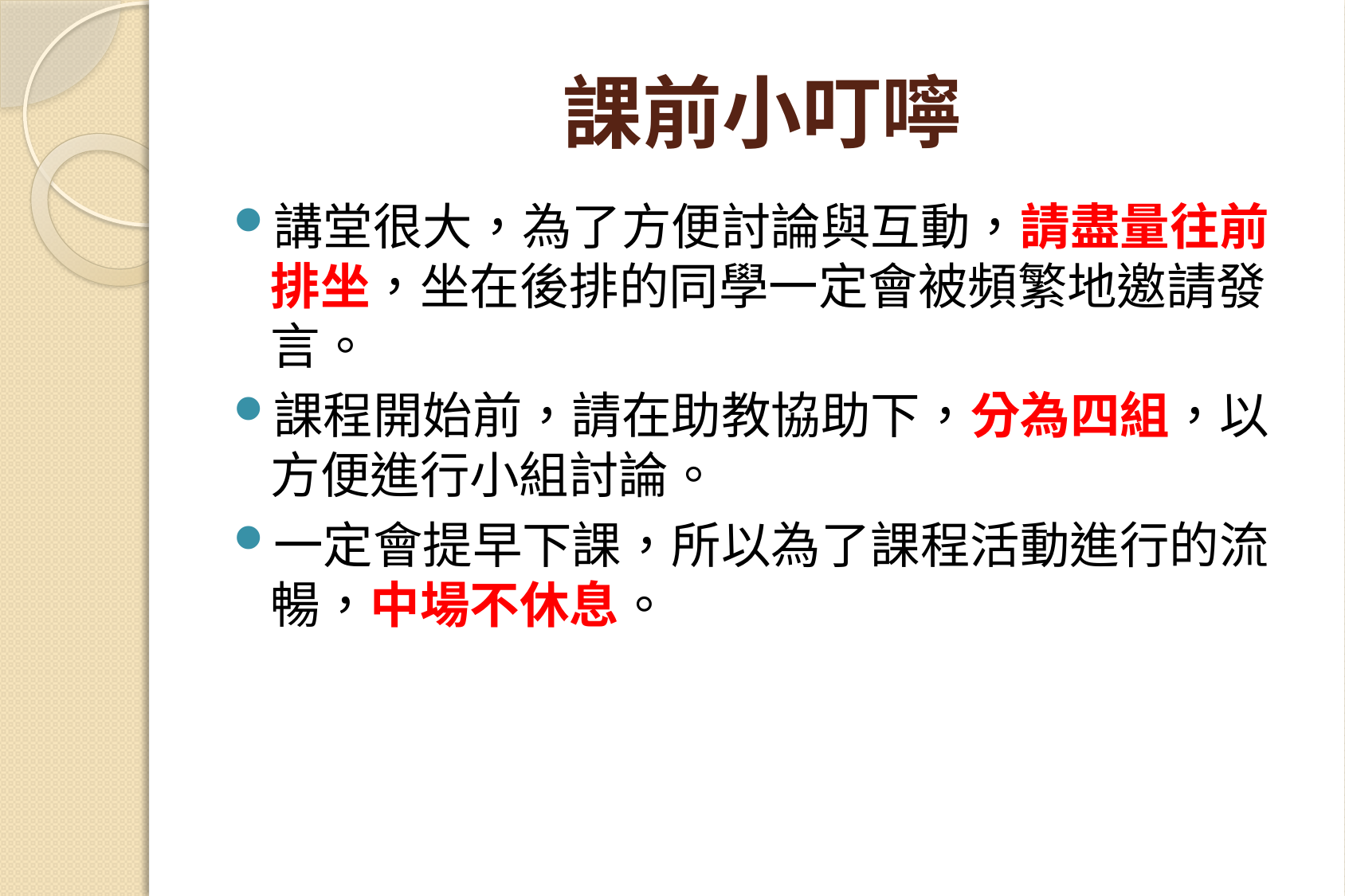

# 課前小叮嚀
講堂很大，為了方便討論與互動，請盡量往前排坐，坐在後排的同學一定會被頻繁地邀請發言。
課程開始前，請在助教協助下，分為四組，以方便進行小組討論。
一定會提早下課，所以為了課程活動進行的流暢，中場不休息。